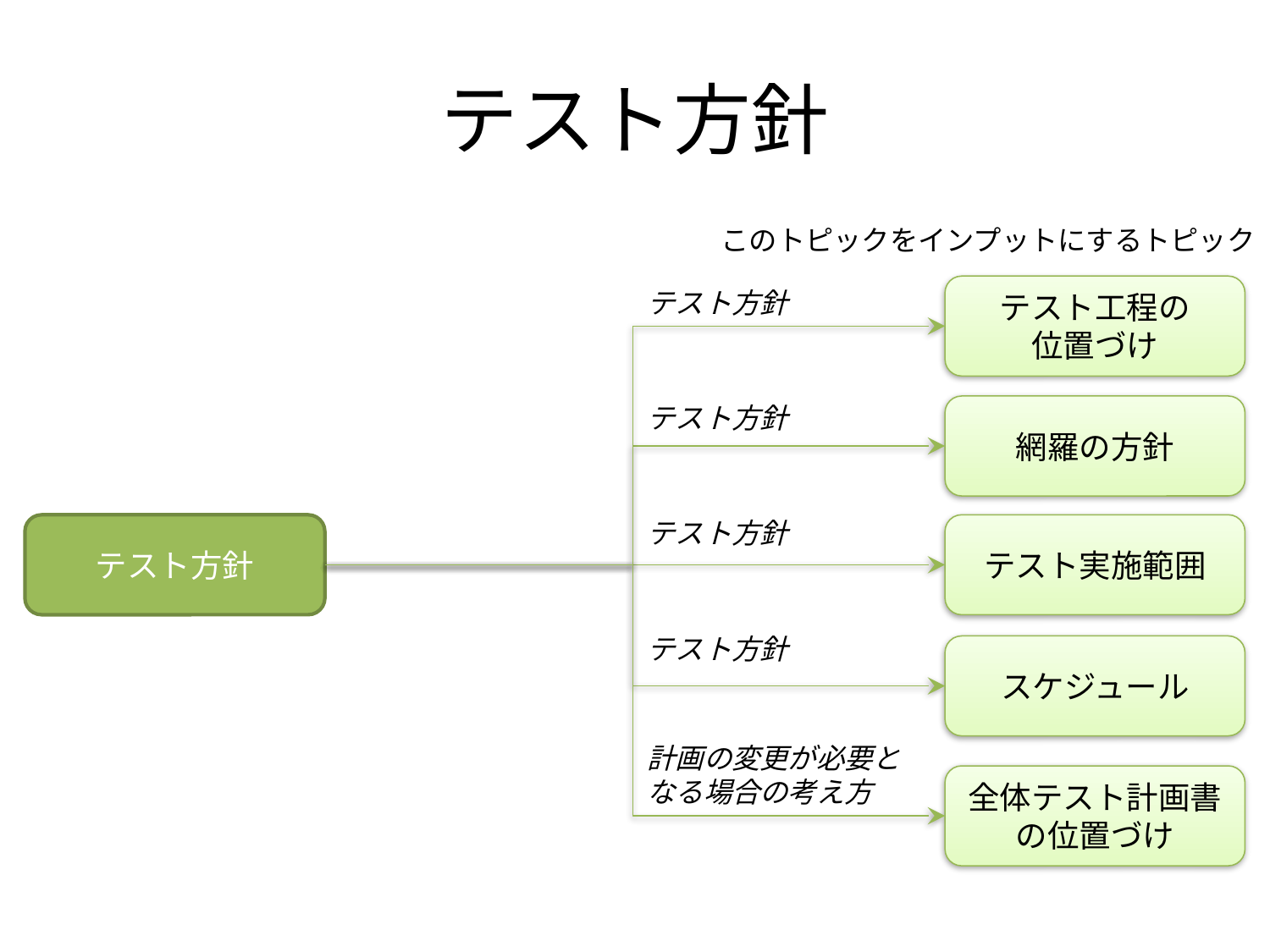

# テスト方針
このトピックをインプットにするトピック
テスト工程の
位置づけ
テスト方針
テスト方針
網羅の方針
テスト方針
テスト方針
テスト実施範囲
テスト方針
スケジュール
計画の変更が必要となる場合の考え方
全体テスト計画書
の位置づけ